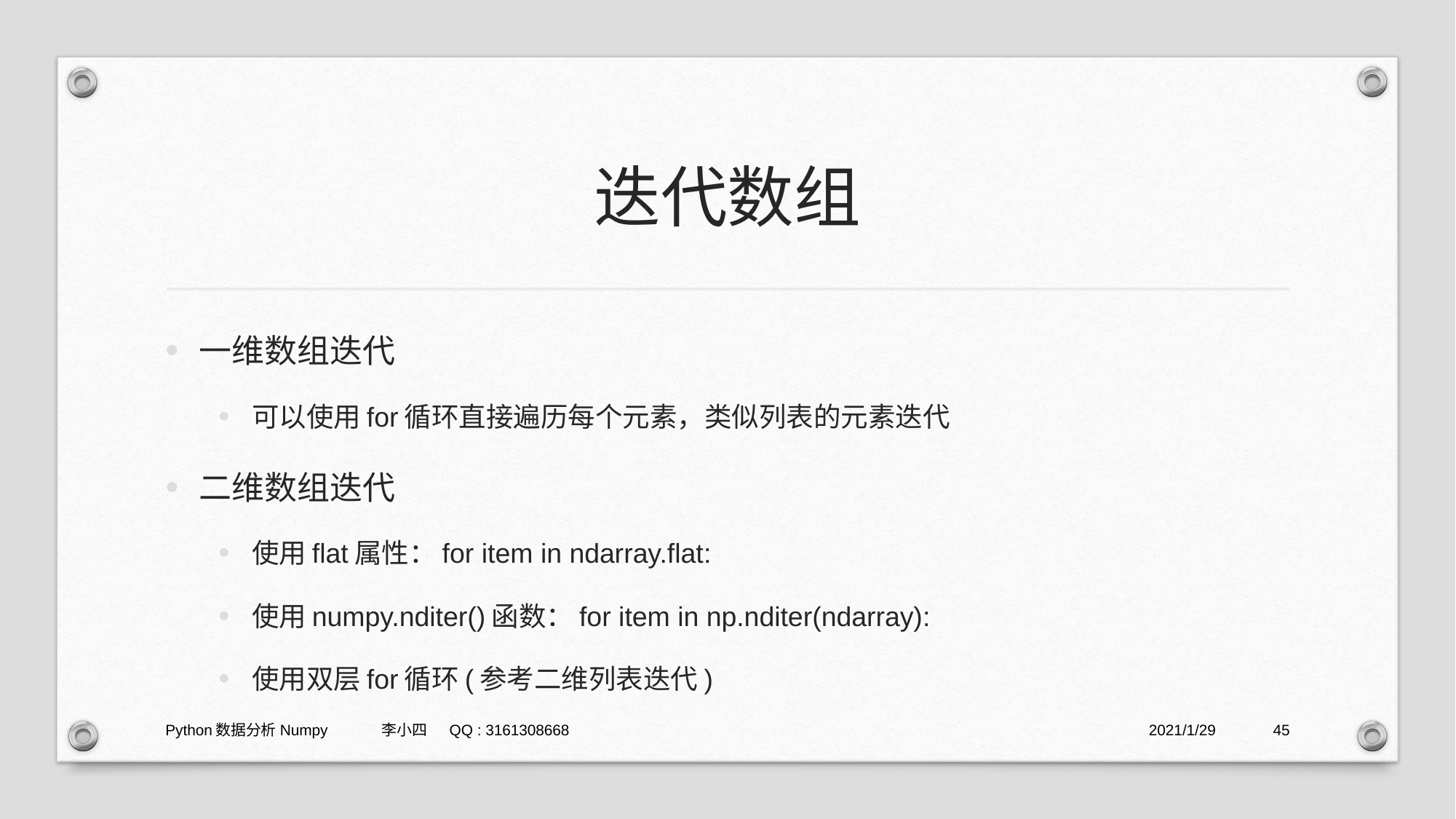

# 迭代数组
一维数组迭代
可以使用for循环直接遍历每个元素，类似列表的元素迭代
二维数组迭代
使用flat属性：for item in ndarray.flat:
使用numpy.nditer()函数：for item in np.nditer(ndarray):
使用双层for循环(参考二维列表迭代)
Python数据分析Numpy            李小四    QQ : 3161308668
2021/1/29
45